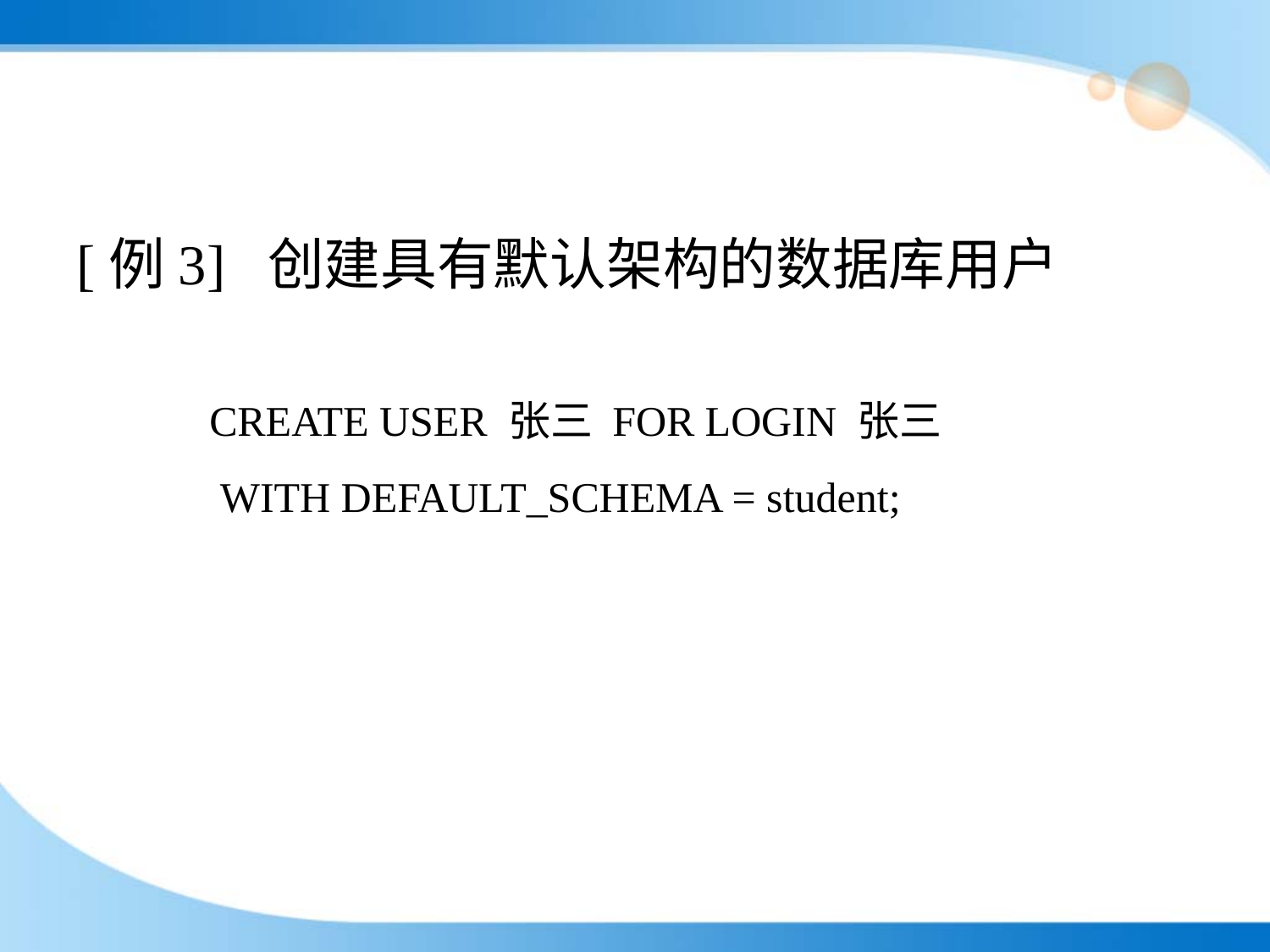

[例3]  创建具有默认架构的数据库用户
CREATE USER 张三 FOR LOGIN 张三
 WITH DEFAULT_SCHEMA = student;